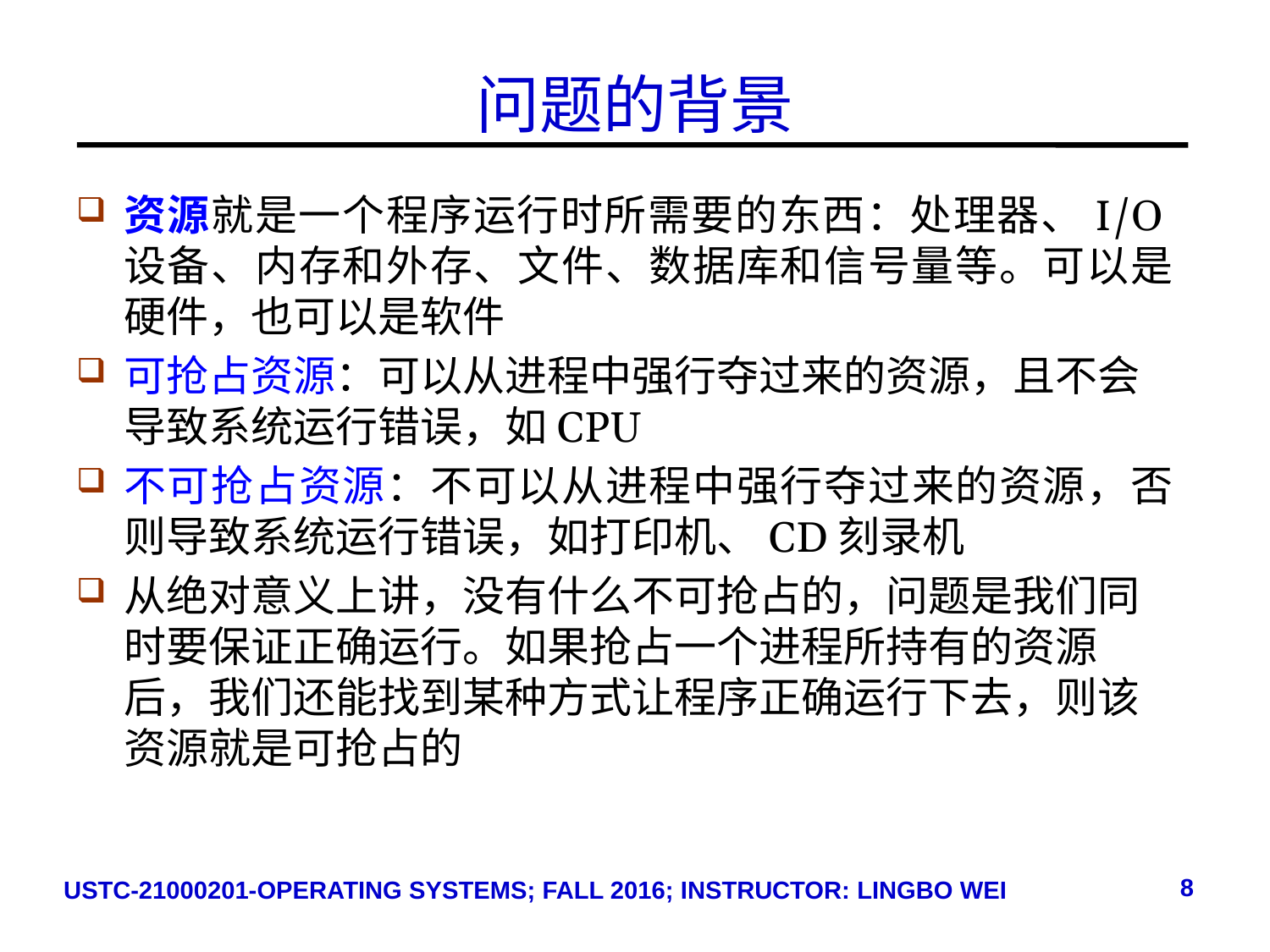

# 问题的背景
资源就是一个程序运行时所需要的东西：处理器、I/O设备、内存和外存、文件、数据库和信号量等。可以是硬件，也可以是软件
可抢占资源：可以从进程中强行夺过来的资源，且不会导致系统运行错误，如CPU
不可抢占资源：不可以从进程中强行夺过来的资源，否则导致系统运行错误，如打印机、CD刻录机
从绝对意义上讲，没有什么不可抢占的，问题是我们同时要保证正确运行。如果抢占一个进程所持有的资源后，我们还能找到某种方式让程序正确运行下去，则该资源就是可抢占的

8
USTC-21000201-OPERATING SYSTEMS; FALL 2016; INSTRUCTOR: LINGBO WEI